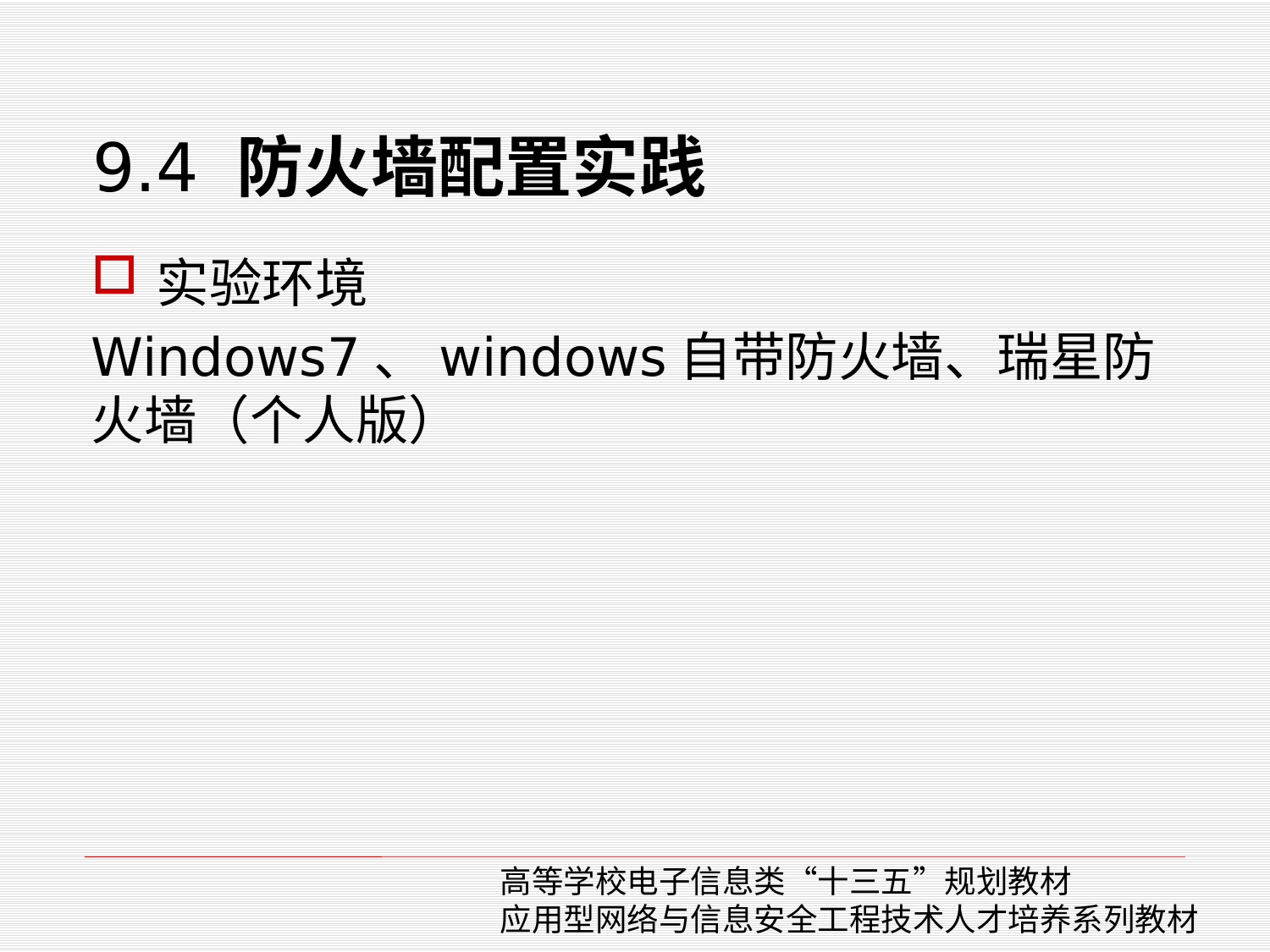

# 9.4 防火墙配置实践
实验环境
Windows7、windows自带防火墙、瑞星防火墙（个人版）

高等学校电子信息类“十三五”规划教材
应用型网络与信息安全工程技术人才培养系列教材